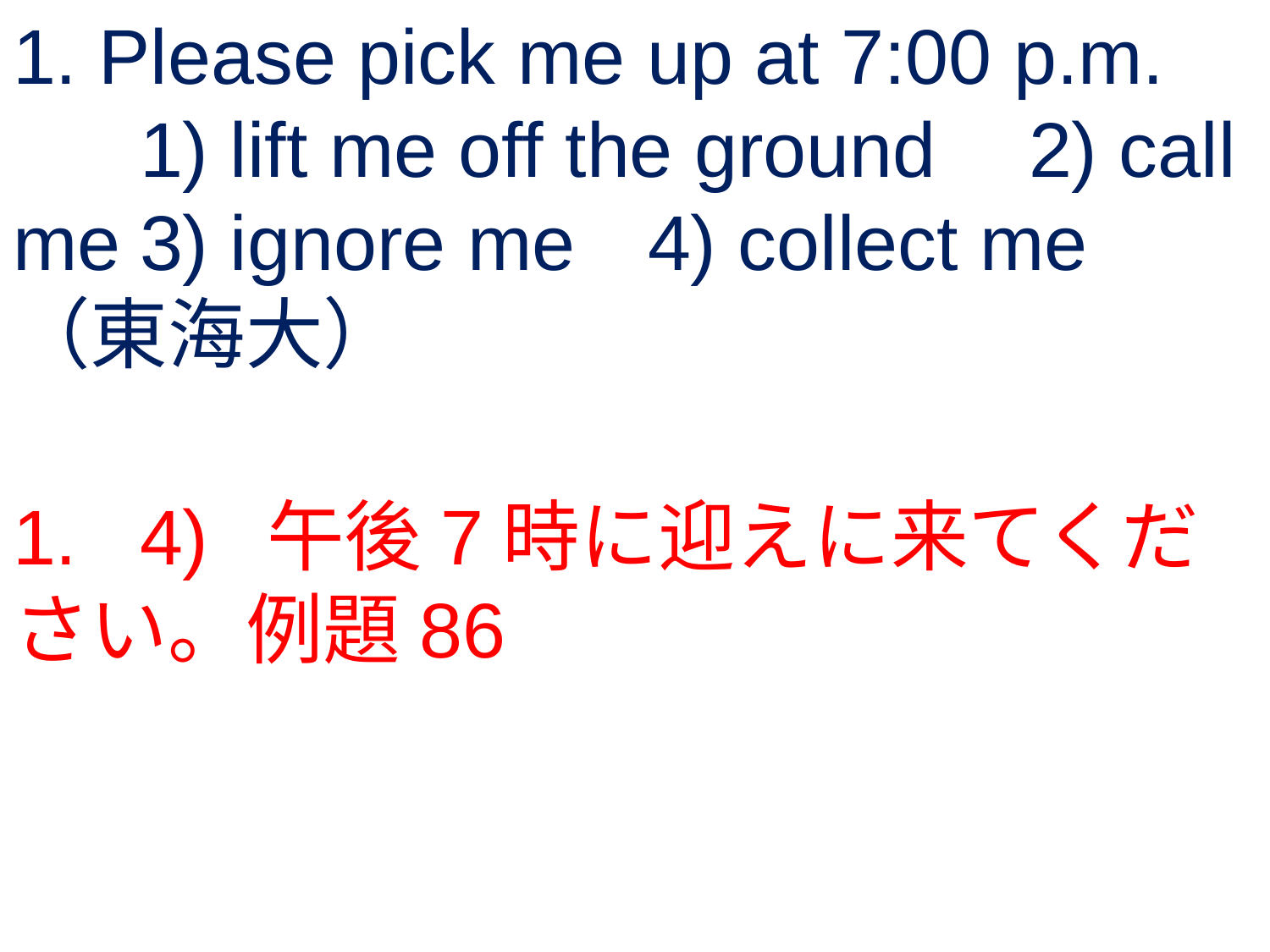

# 1. Please pick me up at 7:00 p.m.	1) lift me off the ground	2) call me	3) ignore me	4) collect me	（東海大）
1.	4) 	午後7時に迎えに来てください。例題86